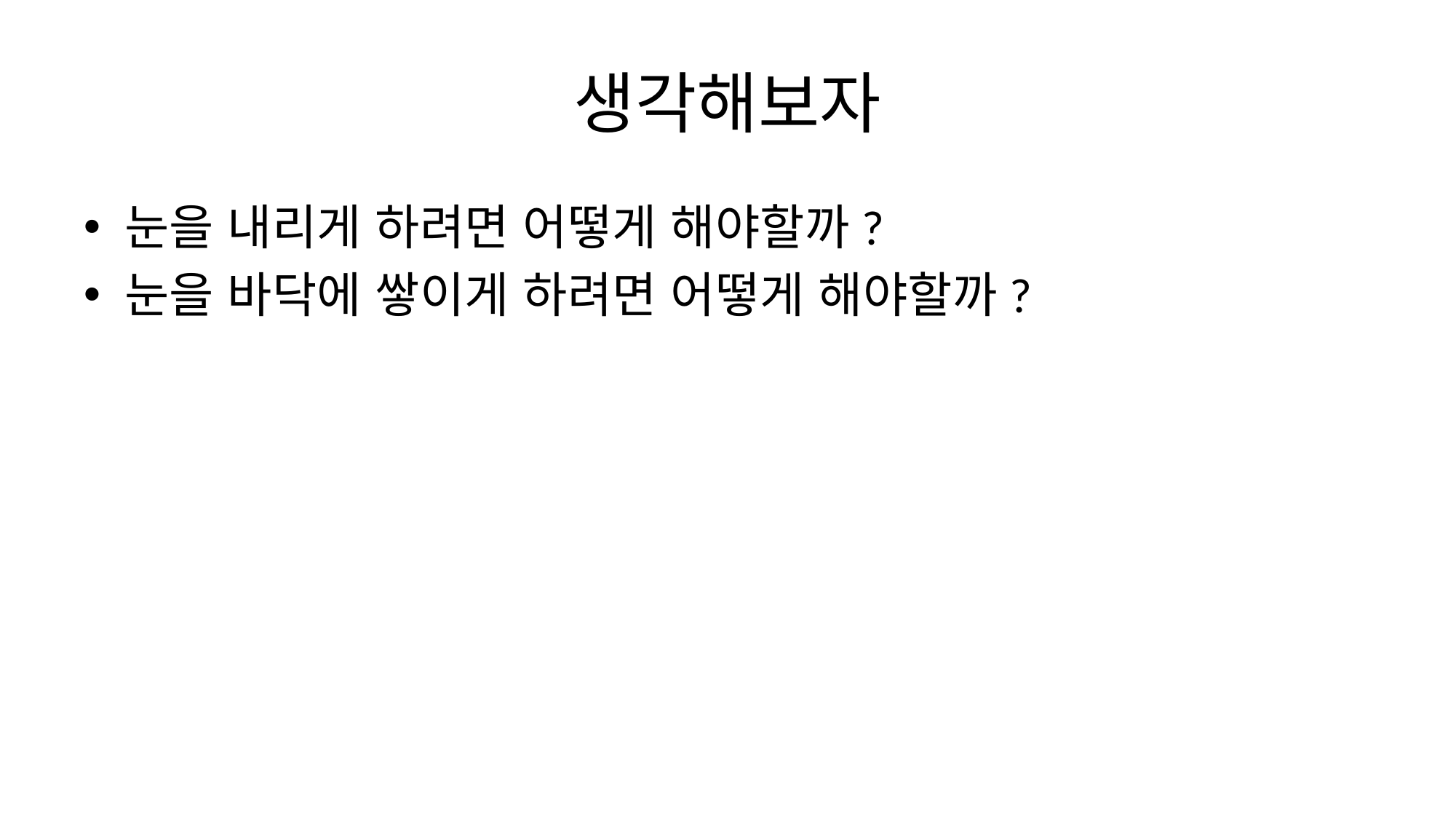

# 생각해보자
눈을 내리게 하려면 어떻게 해야할까?
눈을 바닥에 쌓이게 하려면 어떻게 해야할까?